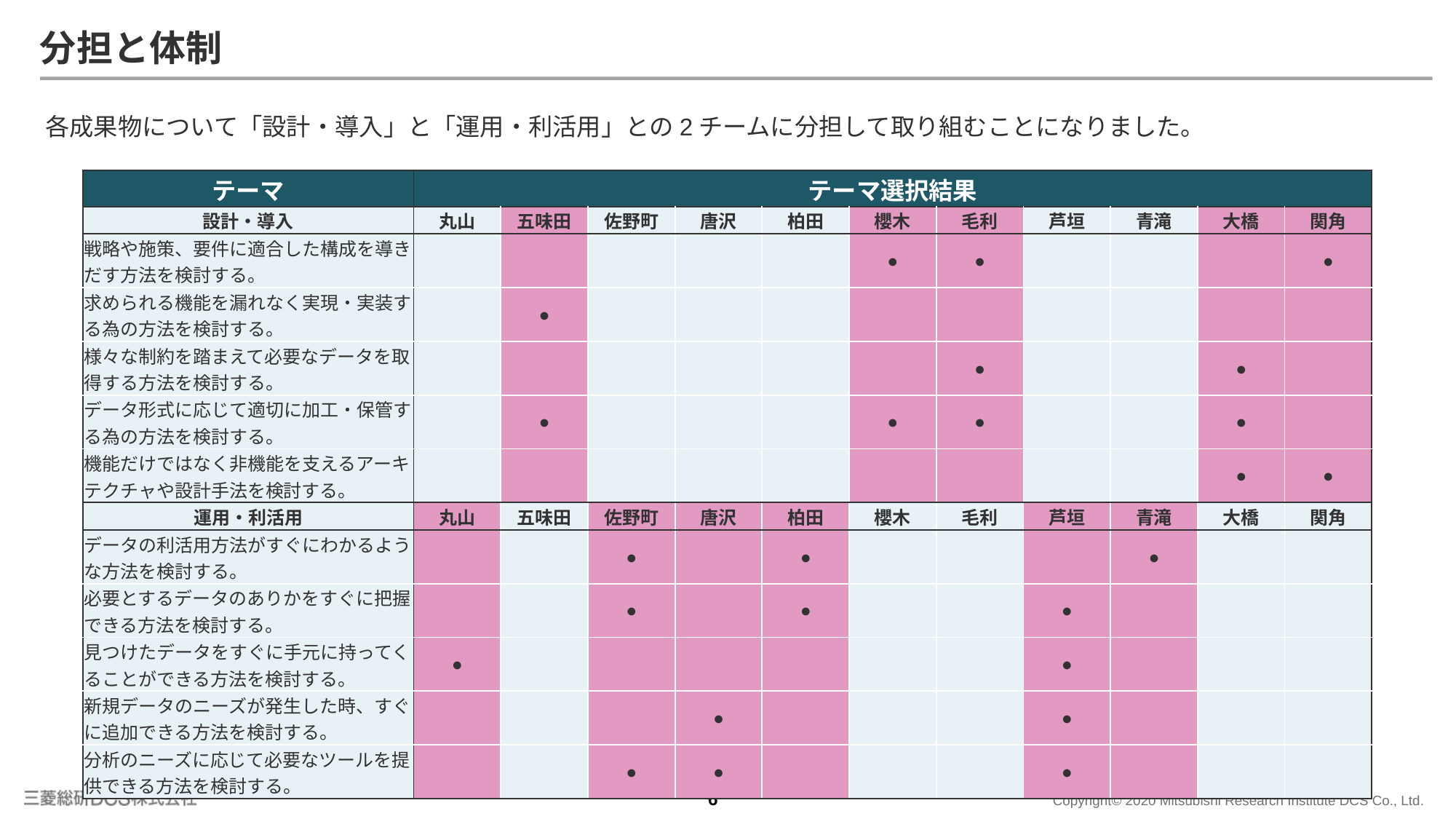

# 分担と体制
各成果物について「設計・導入」と「運用・利活用」との2チームに分担して取り組むことになりました。
| テーマ | テーマ選択結果 |  |  |  |  |  |  |  |  |  |  |
| --- | --- | --- | --- | --- | --- | --- | --- | --- | --- | --- | --- |
| 設計・導入 | 丸山 | 五味田 | 佐野町 | 唐沢 | 柏田 | 櫻木 | 毛利 | 芦垣 | 青滝 | 大橋 | 関角 |
| 戦略や施策、要件に適合した構成を導きだす方法を検討する。 |  |  |  |  |  | ● | ● |  |  |  | ● |
| 求められる機能を漏れなく実現・実装する為の方法を検討する。 |  | ● |  |  |  |  |  |  |  |  |  |
| 様々な制約を踏まえて必要なデータを取得する方法を検討する。 |  |  |  |  |  |  | ● |  |  | ● |  |
| データ形式に応じて適切に加工・保管する為の方法を検討する。 |  | ● |  |  |  | ● | ● |  |  | ● |  |
| 機能だけではなく非機能を支えるアーキテクチャや設計手法を検討する。 |  |  |  |  |  |  |  |  |  | ● | ● |
| 運用・利活用 | 丸山 | 五味田 | 佐野町 | 唐沢 | 柏田 | 櫻木 | 毛利 | 芦垣 | 青滝 | 大橋 | 関角 |
| データの利活用方法がすぐにわかるような方法を検討する。 |  |  | ● |  | ● |  |  |  | ● |  |  |
| 必要とするデータのありかをすぐに把握できる方法を検討する。 |  |  | ● |  | ● |  |  | ● |  |  |  |
| 見つけたデータをすぐに手元に持ってくることができる方法を検討する。 | ● |  |  |  |  |  |  | ● |  |  |  |
| 新規データのニーズが発生した時、すぐに追加できる方法を検討する。 |  |  |  | ● |  |  |  | ● |  |  |  |
| 分析のニーズに応じて必要なツールを提供できる方法を検討する。 |  |  | ● | ● |  |  |  | ● |  |  |  |
6